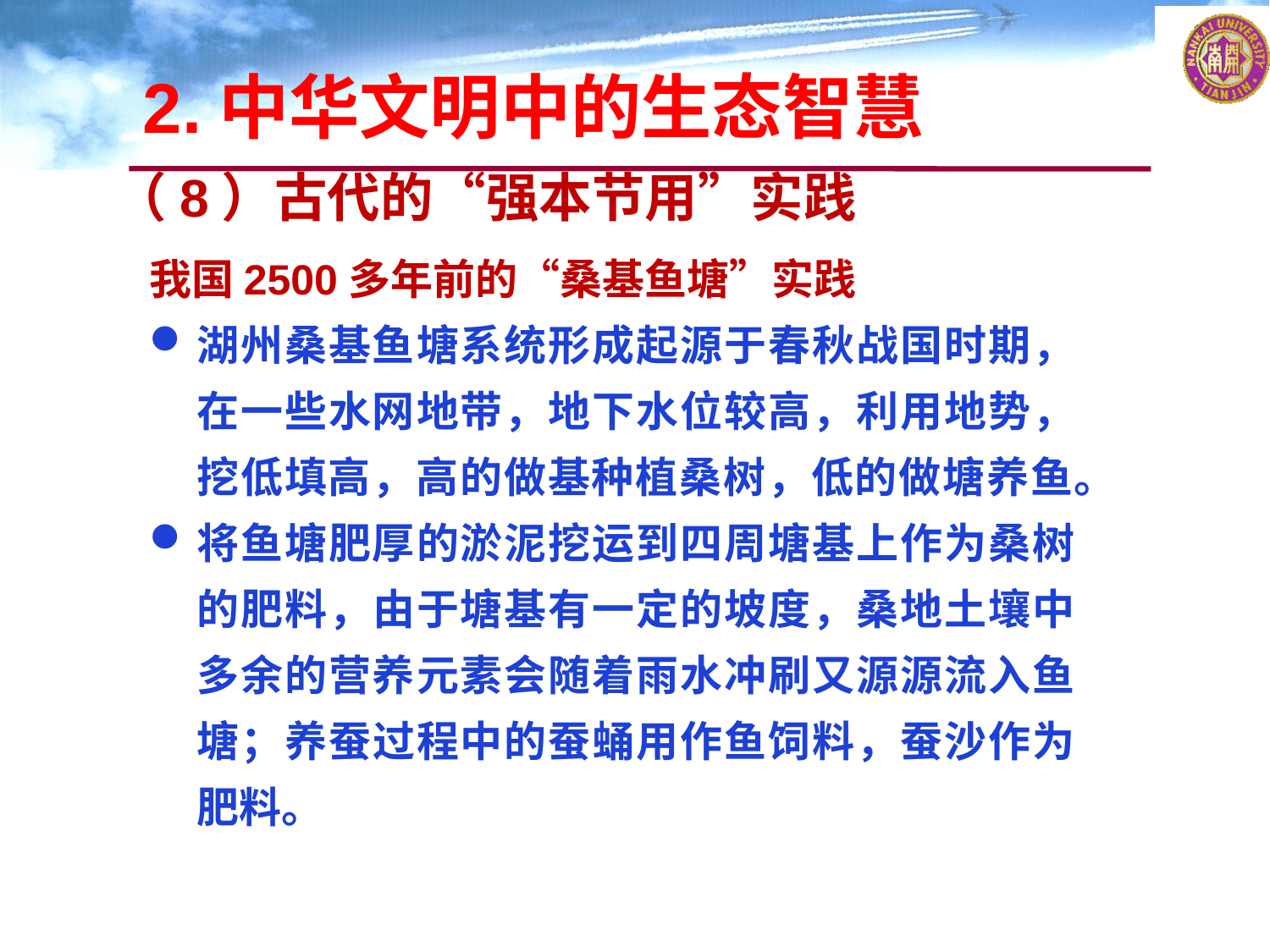

2.中华文明中的生态智慧
（8）古代的“强本节用”实践
我国2500多年前的“桑基鱼塘”实践
湖州桑基鱼塘系统形成起源于春秋战国时期，在一些水网地带，地下水位较高，利用地势，挖低填高，高的做基种植桑树，低的做塘养鱼。
将鱼塘肥厚的淤泥挖运到四周塘基上作为桑树的肥料，由于塘基有一定的坡度，桑地土壤中多余的营养元素会随着雨水冲刷又源源流入鱼塘；养蚕过程中的蚕蛹用作鱼饲料，蚕沙作为肥料。